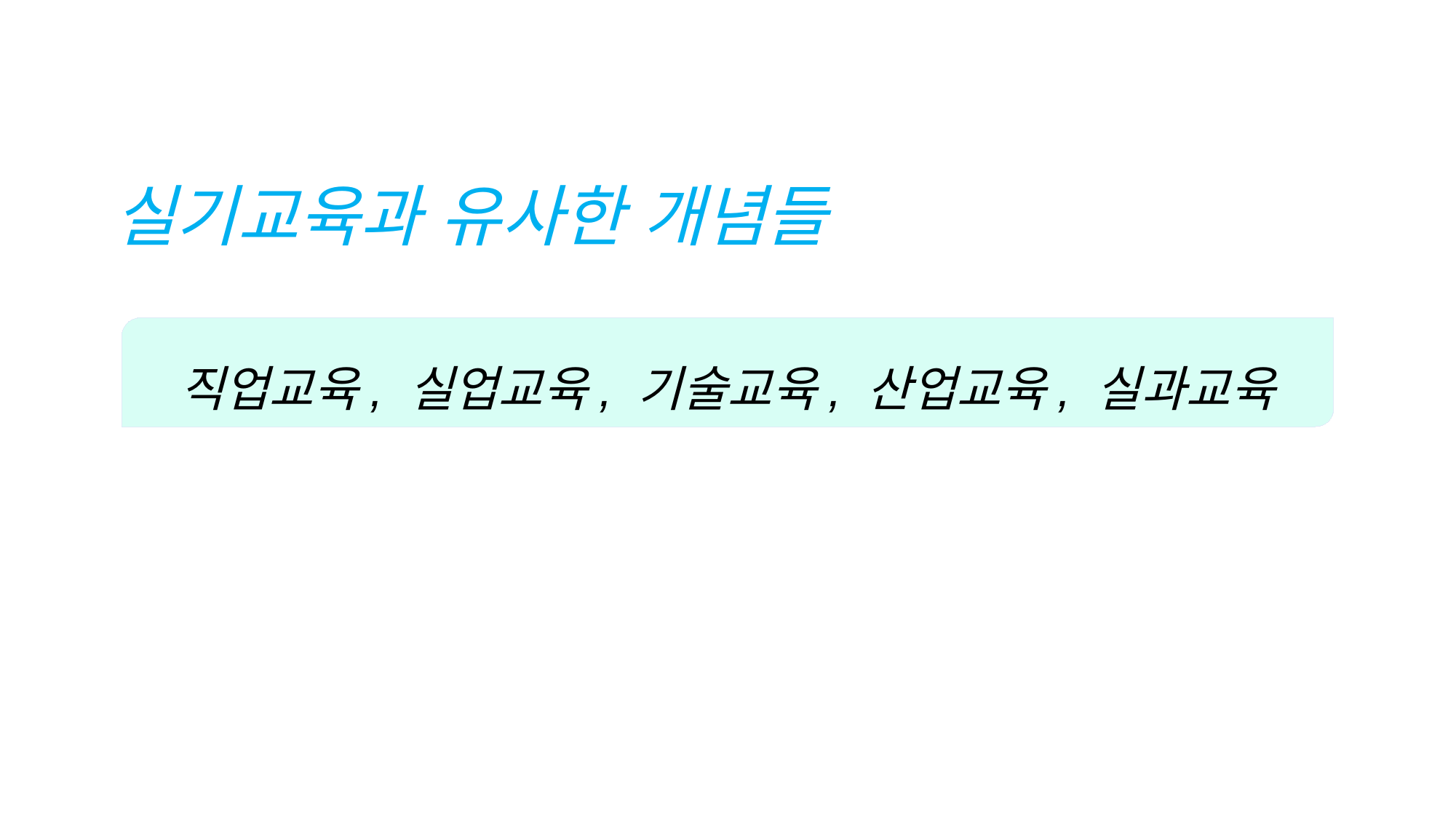

실기교육과 유사한 개념들
직업교육, 실업교육, 기술교육, 산업교육, 실과교육